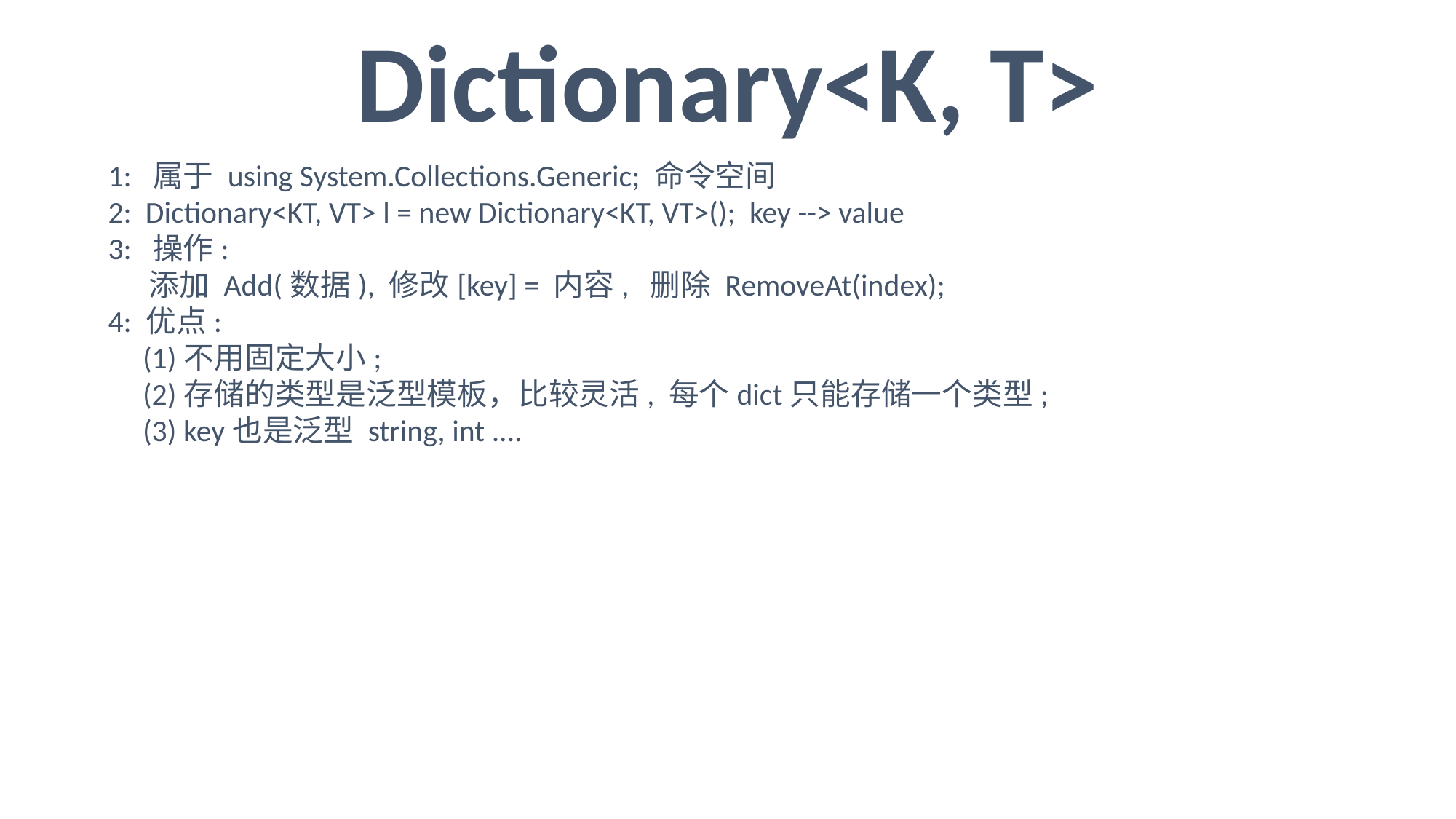

Dictionary<K, T>
1:  属于 using System.Collections.Generic; 命令空间
2:  Dictionary<KT, VT> l = new Dictionary<KT, VT>();  key --> value
3:  操作:
     添加 Add(数据), 修改[key] = 内容,  删除 RemoveAt(index);
4: 优点:
     (1)不用固定大小;
     (2)存储的类型是泛型模板，比较灵活, 每个dict只能存储一个类型;
     (3) key也是泛型 string, int ....
5